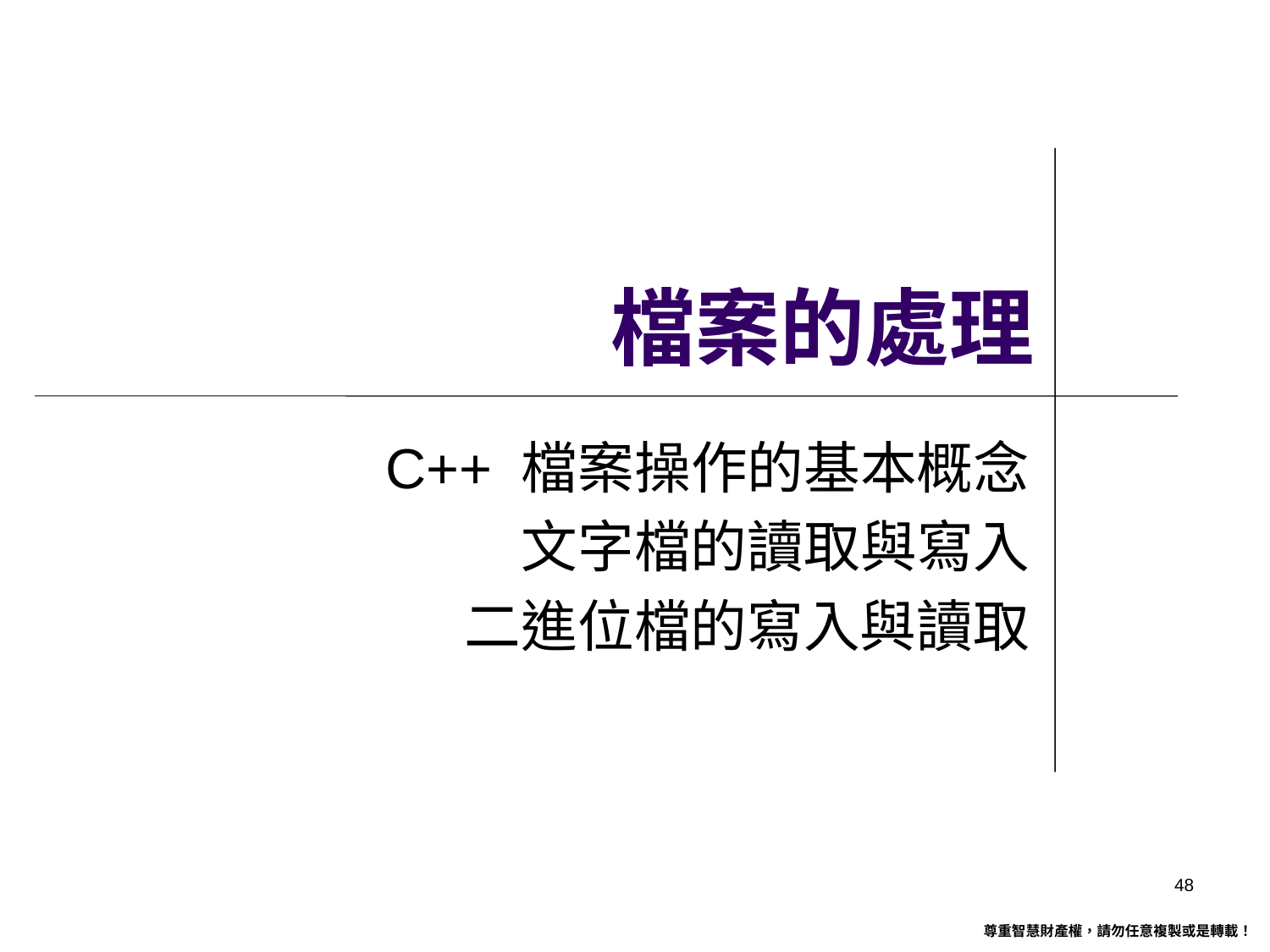

# 檔案的處理
C++ 檔案操作的基本概念
文字檔的讀取與寫入
二進位檔的寫入與讀取
48